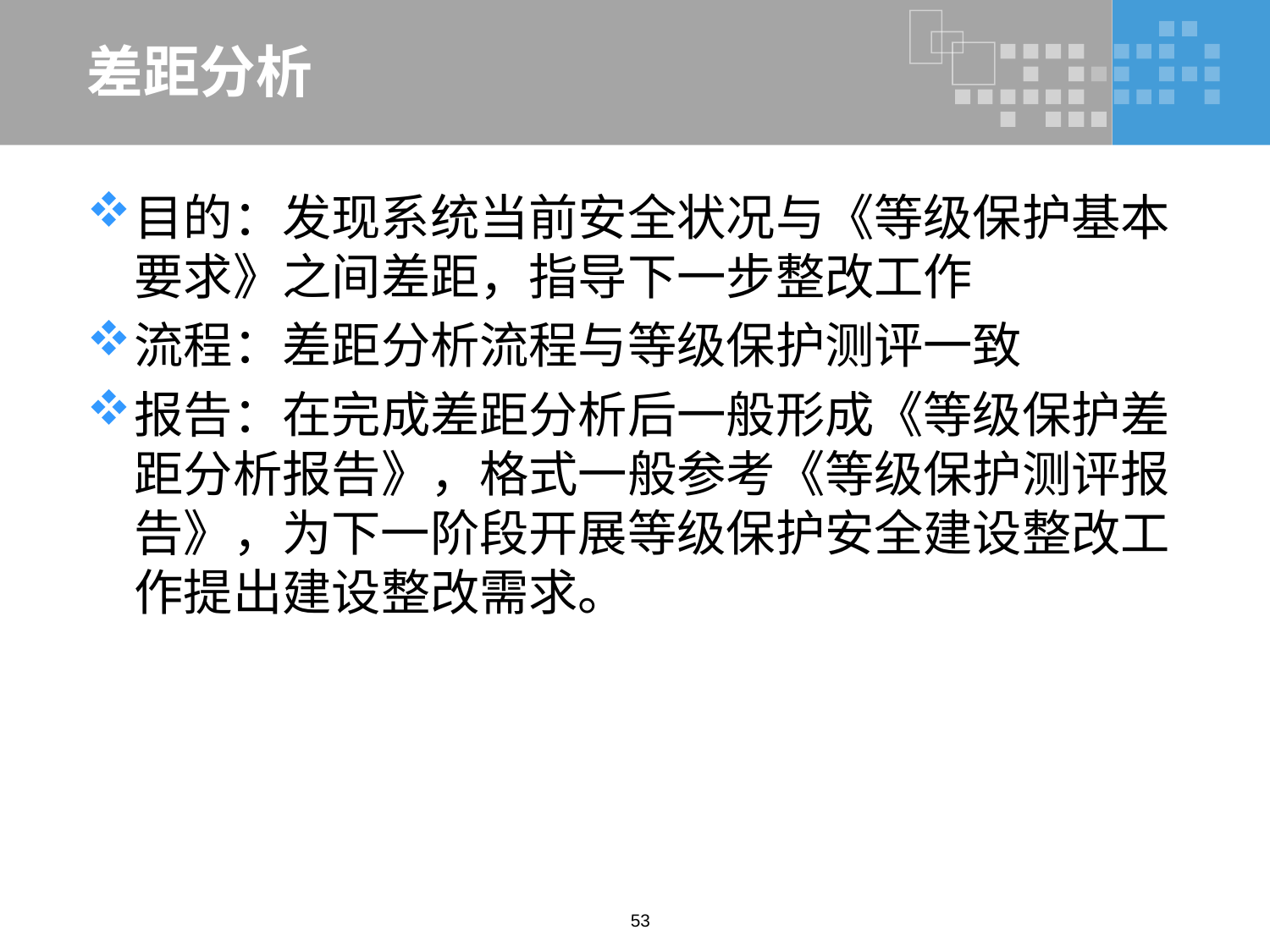

# 差距分析
目的：发现系统当前安全状况与《等级保护基本要求》之间差距，指导下一步整改工作
流程：差距分析流程与等级保护测评一致
报告：在完成差距分析后一般形成《等级保护差距分析报告》，格式一般参考《等级保护测评报告》，为下一阶段开展等级保护安全建设整改工作提出建设整改需求。
53